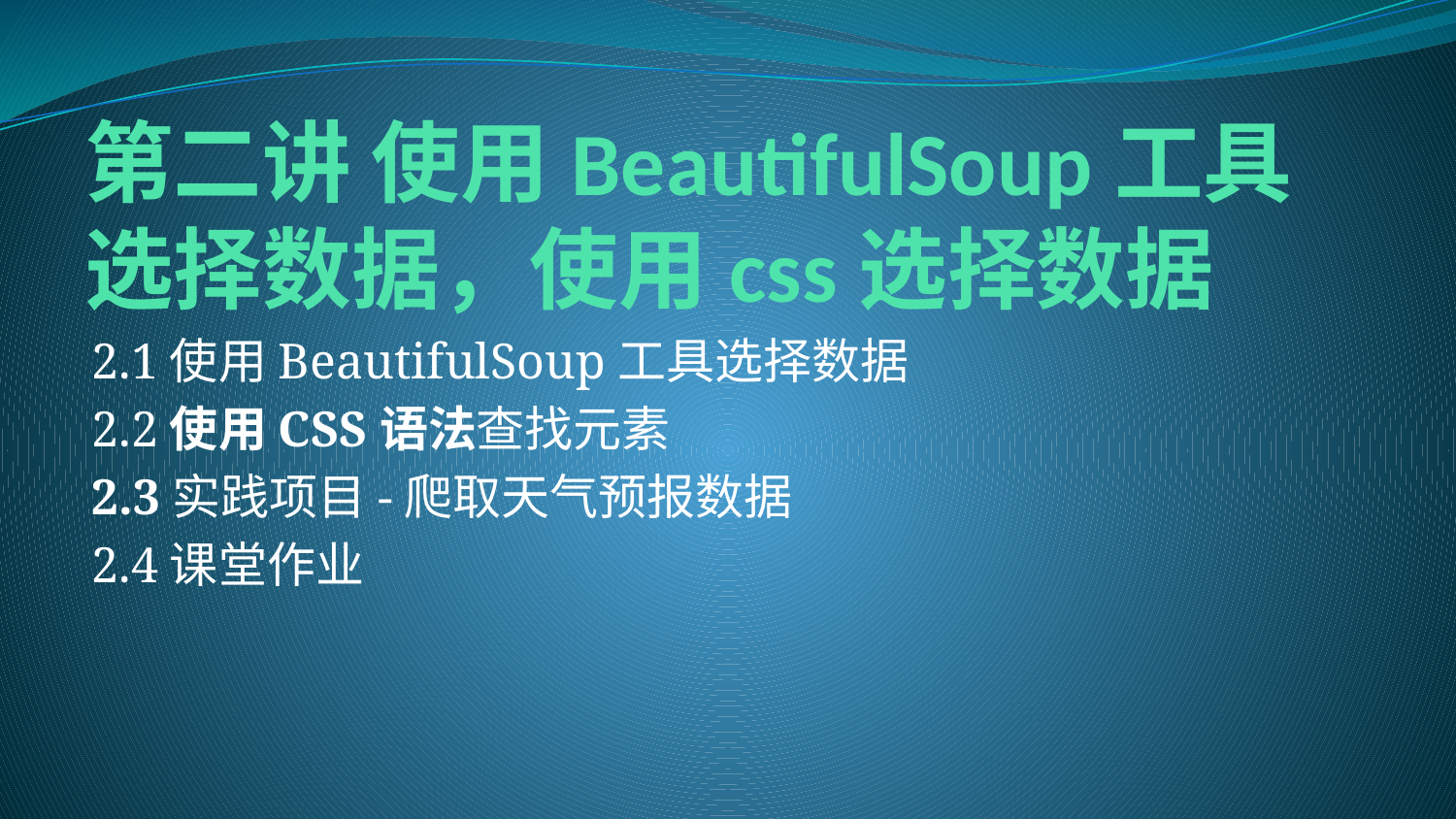

# 第二讲 使用BeautifulSoup工具选择数据，使用css选择数据
2.1使用BeautifulSoup工具选择数据
2.2使用CSS语法查找元素
2.3实践项目-爬取天气预报数据
2.4课堂作业